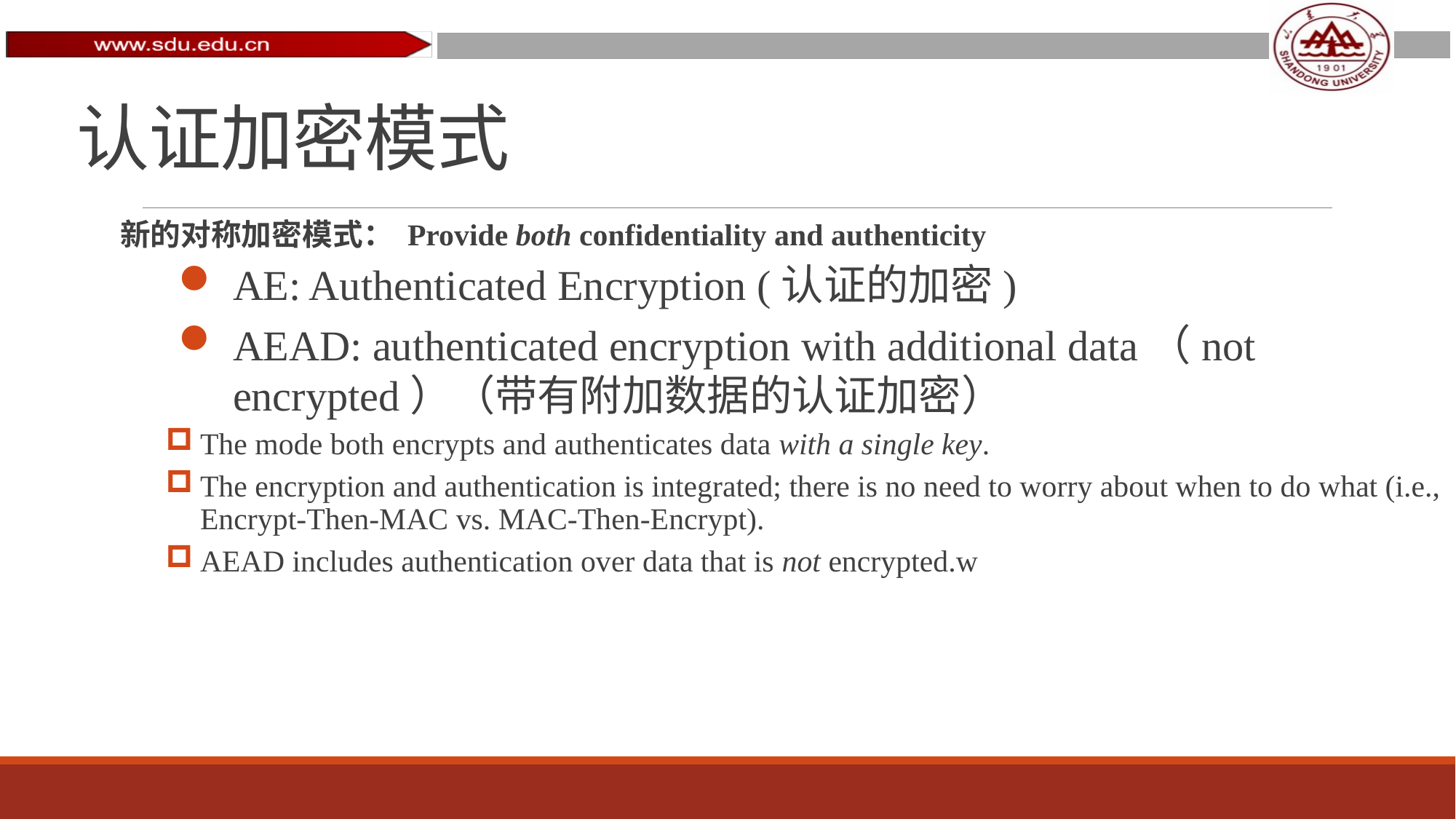

# 认证加密模式
新的对称加密模式： Provide both confidentiality and authenticity
AE: Authenticated Encryption (认证的加密)
AEAD: authenticated encryption with additional data（not encrypted）（带有附加数据的认证加密）
The mode both encrypts and authenticates data with a single key.
The encryption and authentication is integrated; there is no need to worry about when to do what (i.e., Encrypt-Then-MAC vs. MAC-Then-Encrypt).
AEAD includes authentication over data that is not encrypted.w